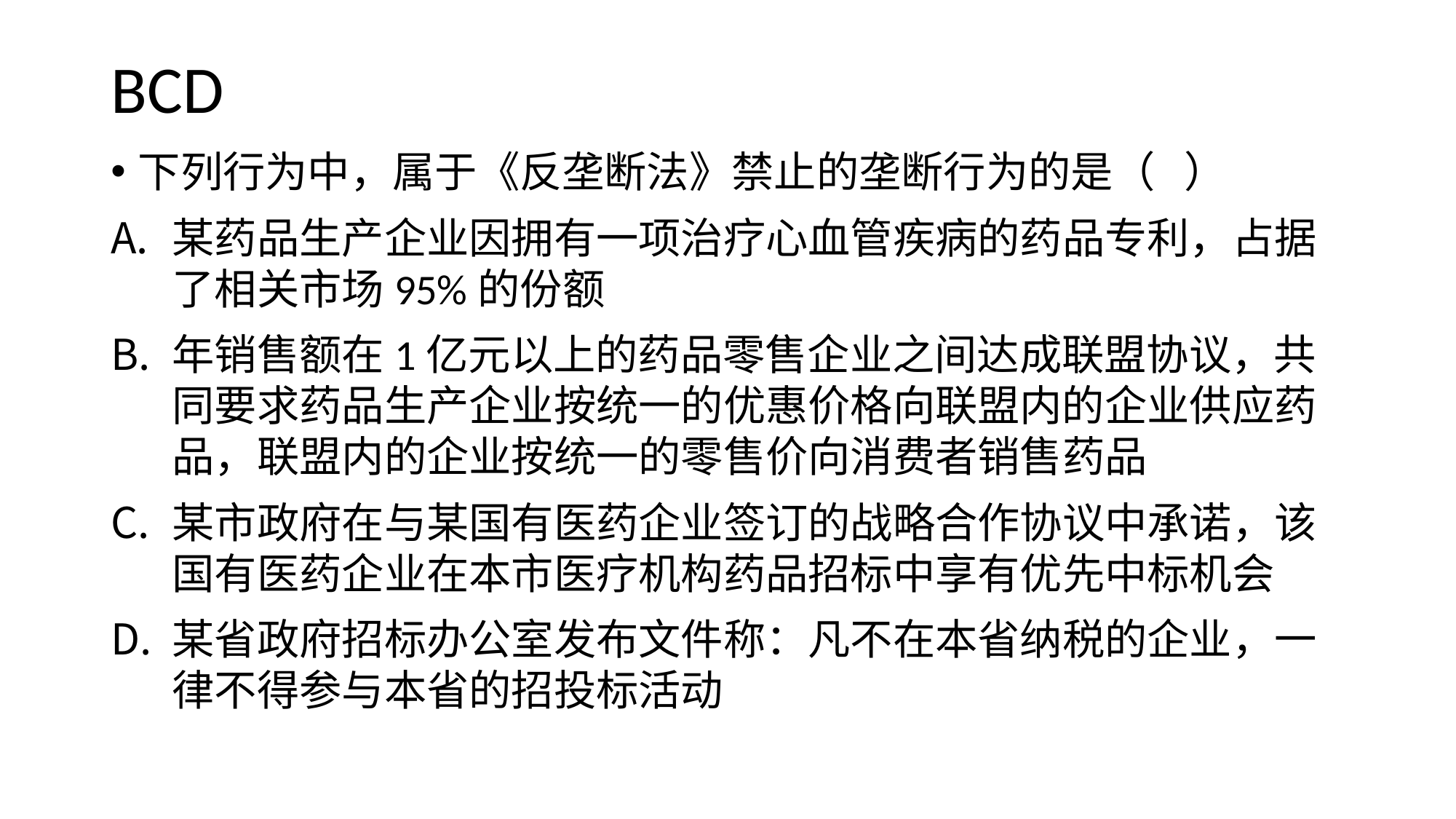

# BCD
下列行为中，属于《反垄断法》禁止的垄断行为的是（   ）
某药品生产企业因拥有一项治疗心血管疾病的药品专利，占据了相关市场95%的份额
年销售额在1亿元以上的药品零售企业之间达成联盟协议，共同要求药品生产企业按统一的优惠价格向联盟内的企业供应药品，联盟内的企业按统一的零售价向消费者销售药品
某市政府在与某国有医药企业签订的战略合作协议中承诺，该国有医药企业在本市医疗机构药品招标中享有优先中标机会
某省政府招标办公室发布文件称：凡不在本省纳税的企业，一律不得参与本省的招投标活动